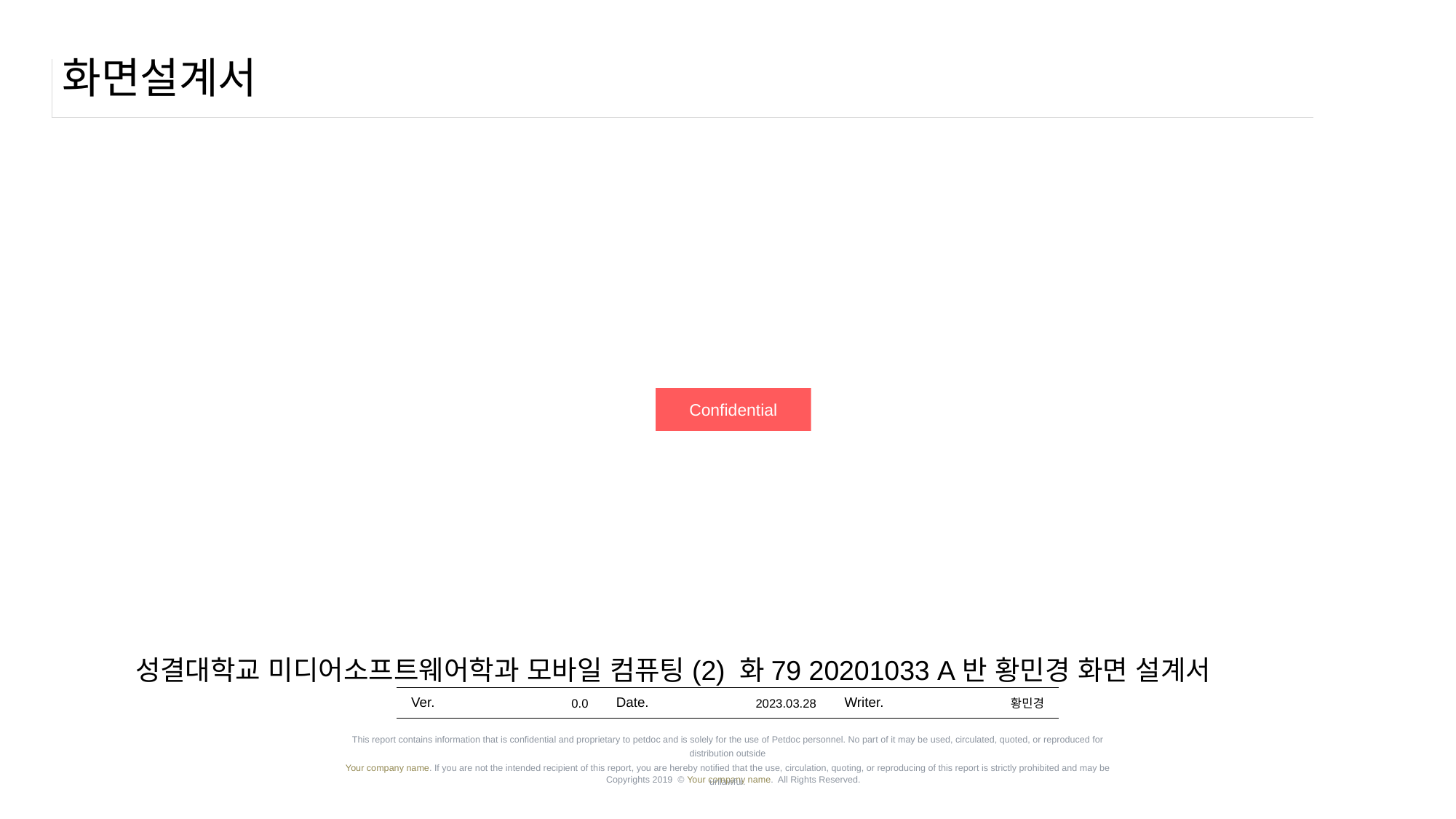

# 화면설계서
성결대학교 미디어소프트웨어학과 모바일 컴퓨팅(2) 화79 20201033 A반 황민경 화면 설계서
2023.03.28
황민경
0.0